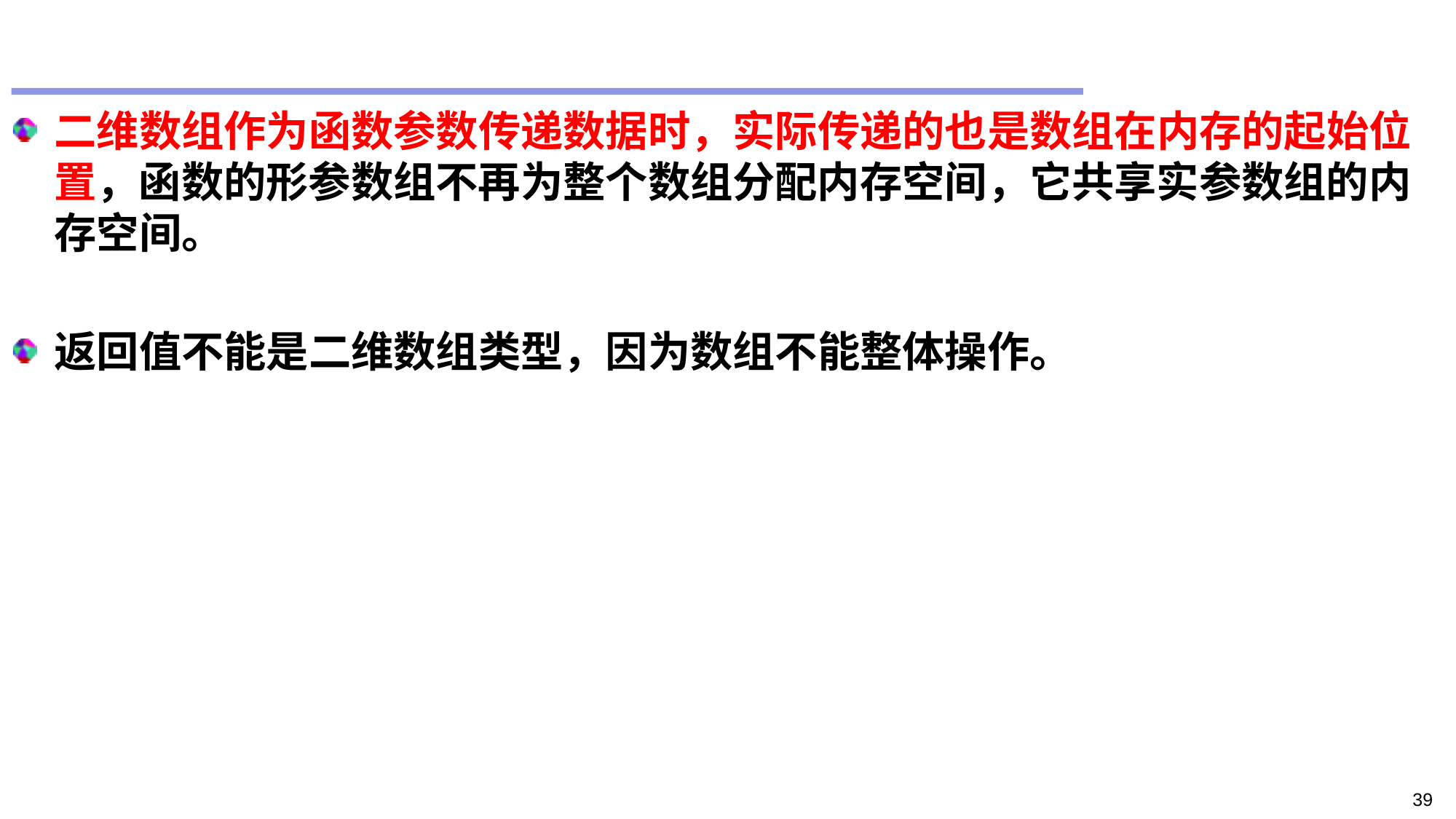

#
二维数组作为函数参数传递数据时，实际传递的也是数组在内存的起始位置，函数的形参数组不再为整个数组分配内存空间，它共享实参数组的内存空间。

返回值不能是二维数组类型，因为数组不能整体操作。

39